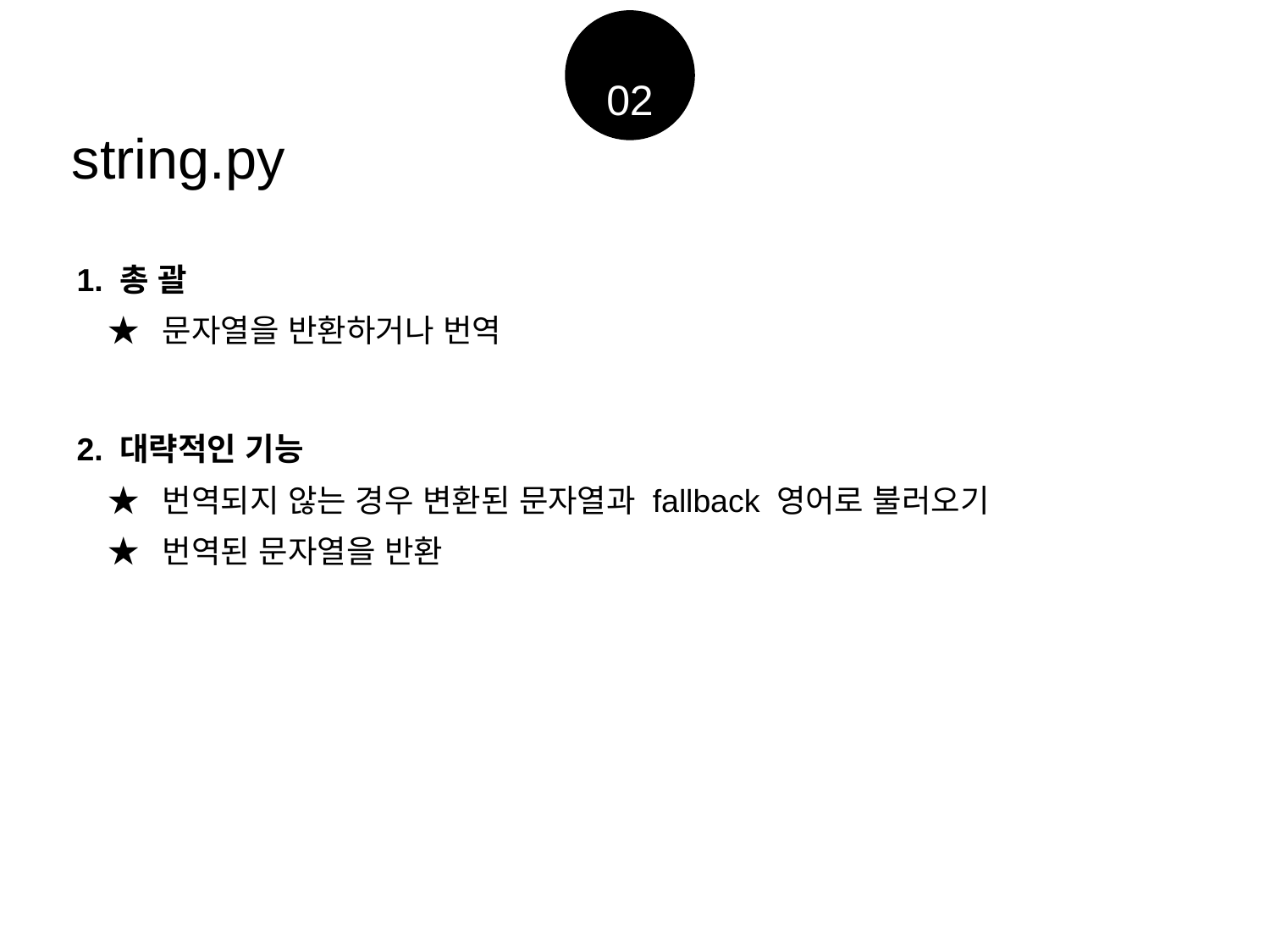

02
string.py
1. 총 괄
     ★  문자열을 반환하거나 번역

2. 대략적인 기능
     ★  번역되지 않는 경우 변환된 문자열과 fallback 영어로 불러오기
     ★  번역된 문자열을 반환